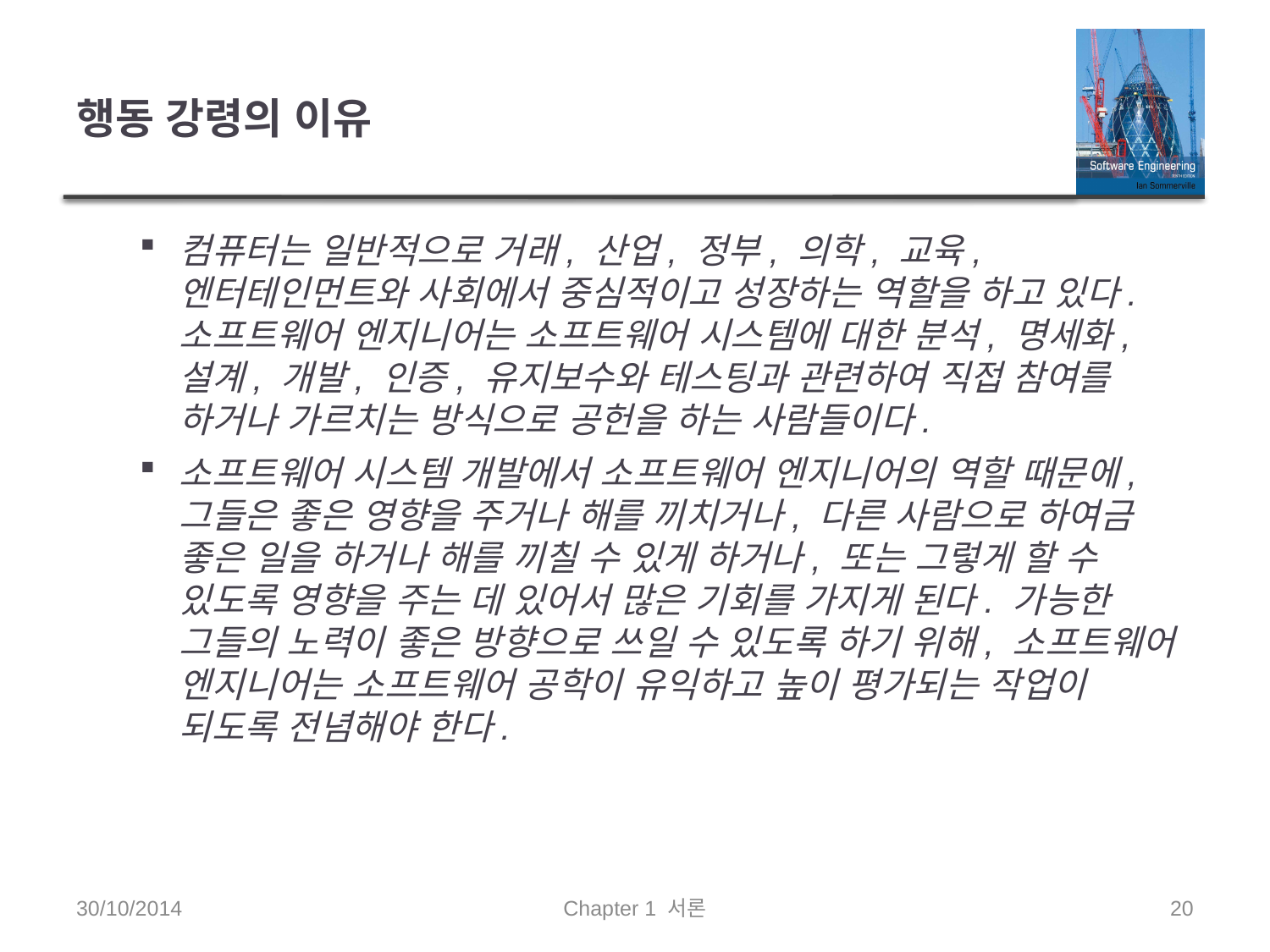

# 행동 강령의 이유
컴퓨터는 일반적으로 거래, 산업, 정부, 의학, 교육, 엔터테인먼트와 사회에서 중심적이고 성장하는 역할을 하고 있다. 소프트웨어 엔지니어는 소프트웨어 시스템에 대한 분석, 명세화, 설계, 개발, 인증, 유지보수와 테스팅과 관련하여 직접 참여를 하거나 가르치는 방식으로 공헌을 하는 사람들이다.
소프트웨어 시스템 개발에서 소프트웨어 엔지니어의 역할 때문에, 그들은 좋은 영향을 주거나 해를 끼치거나, 다른 사람으로 하여금 좋은 일을 하거나 해를 끼칠 수 있게 하거나, 또는 그렇게 할 수 있도록 영향을 주는 데 있어서 많은 기회를 가지게 된다. 가능한 그들의 노력이 좋은 방향으로 쓰일 수 있도록 하기 위해, 소프트웨어 엔지니어는 소프트웨어 공학이 유익하고 높이 평가되는 작업이 되도록 전념해야 한다.
30/10/2014
Chapter 1 서론
20